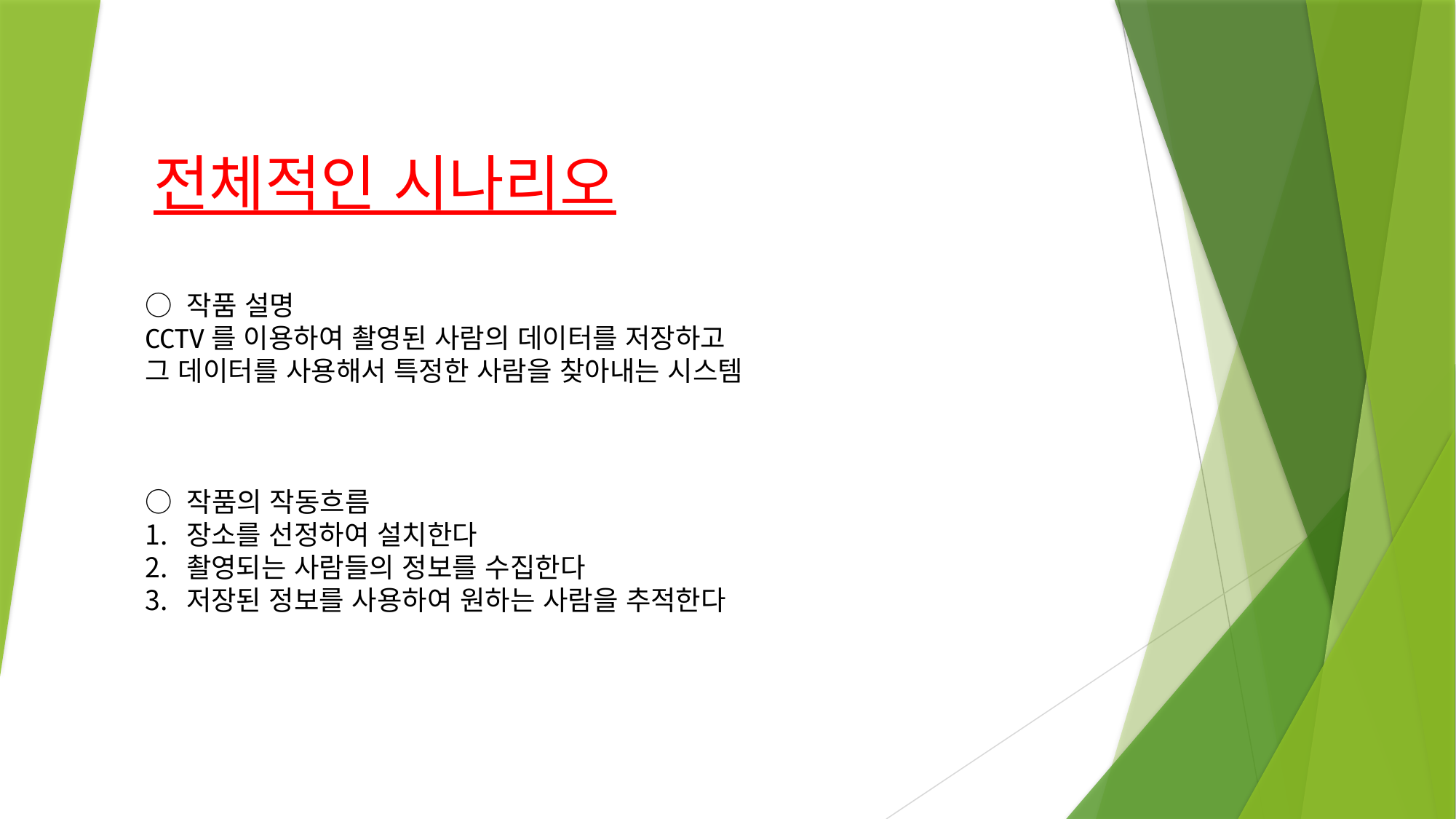

전체적인 시나리오
○ 작품 설명
CCTV를 이용하여 촬영된 사람의 데이터를 저장하고
그 데이터를 사용해서 특정한 사람을 찾아내는 시스템

○ 작품의 작동흐름
장소를 선정하여 설치한다
촬영되는 사람들의 정보를 수집한다
저장된 정보를 사용하여 원하는 사람을 추적한다